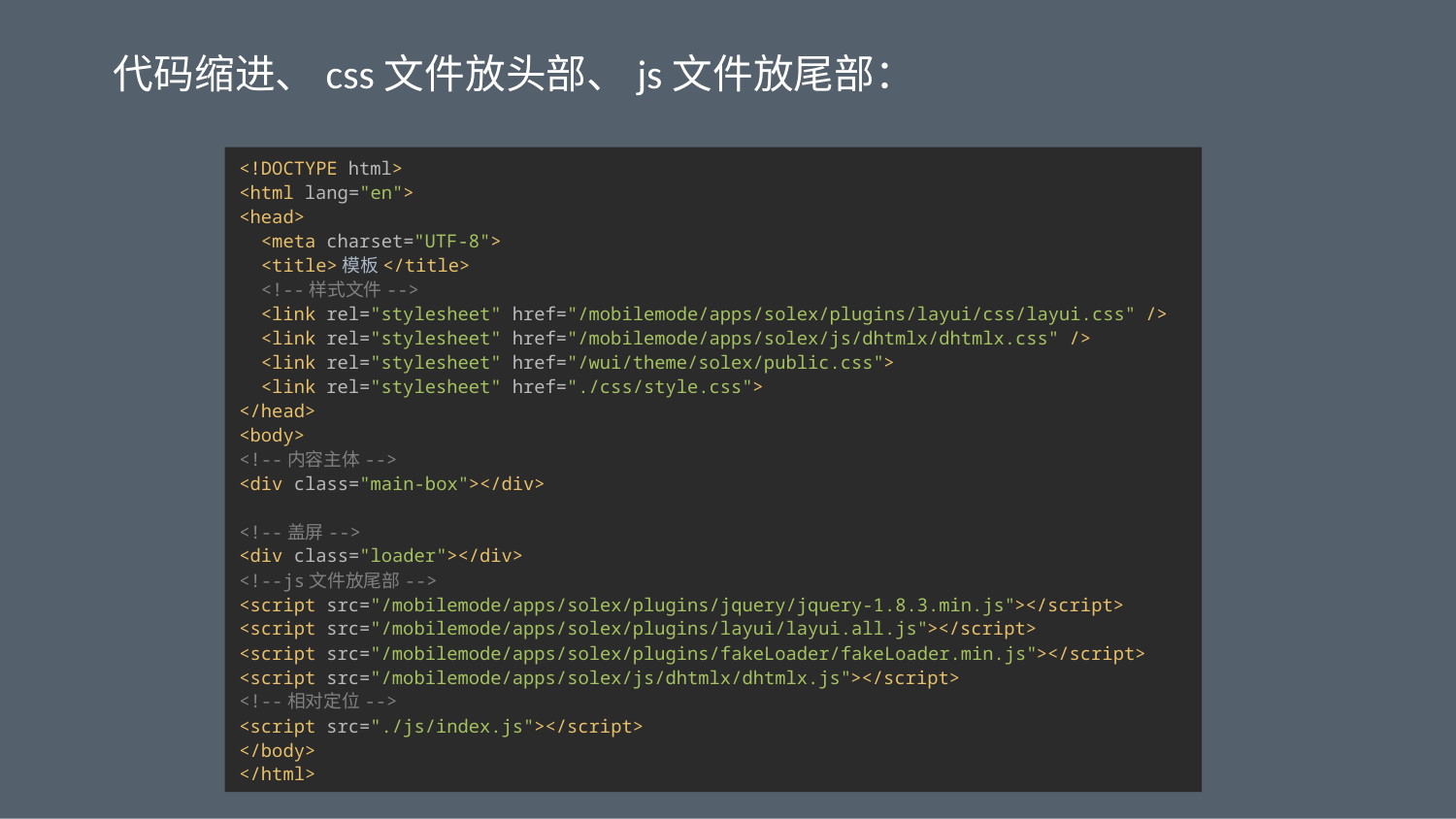

代码缩进、css文件放头部、js文件放尾部：
<!DOCTYPE html>
<html lang="en">
<head>
  <meta charset="UTF-8">
  <title>模板</title>
  <!--样式文件-->
  <link rel="stylesheet" href="/mobilemode/apps/solex/plugins/layui/css/layui.css" />
  <link rel="stylesheet" href="/mobilemode/apps/solex/js/dhtmlx/dhtmlx.css" />
  <link rel="stylesheet" href="/wui/theme/solex/public.css">
  <link rel="stylesheet" href="./css/style.css">
</head>
<body>
<!--内容主体-->
<div class="main-box"></div>
<!--盖屏-->
<div class="loader"></div>
<!--js文件放尾部-->
<script src="/mobilemode/apps/solex/plugins/jquery/jquery-1.8.3.min.js"></script>
<script src="/mobilemode/apps/solex/plugins/layui/layui.all.js"></script>
<script src="/mobilemode/apps/solex/plugins/fakeLoader/fakeLoader.min.js"></script>
<script src="/mobilemode/apps/solex/js/dhtmlx/dhtmlx.js"></script>
<!--相对定位-->
<script src="./js/index.js"></script>
</body>
</html>